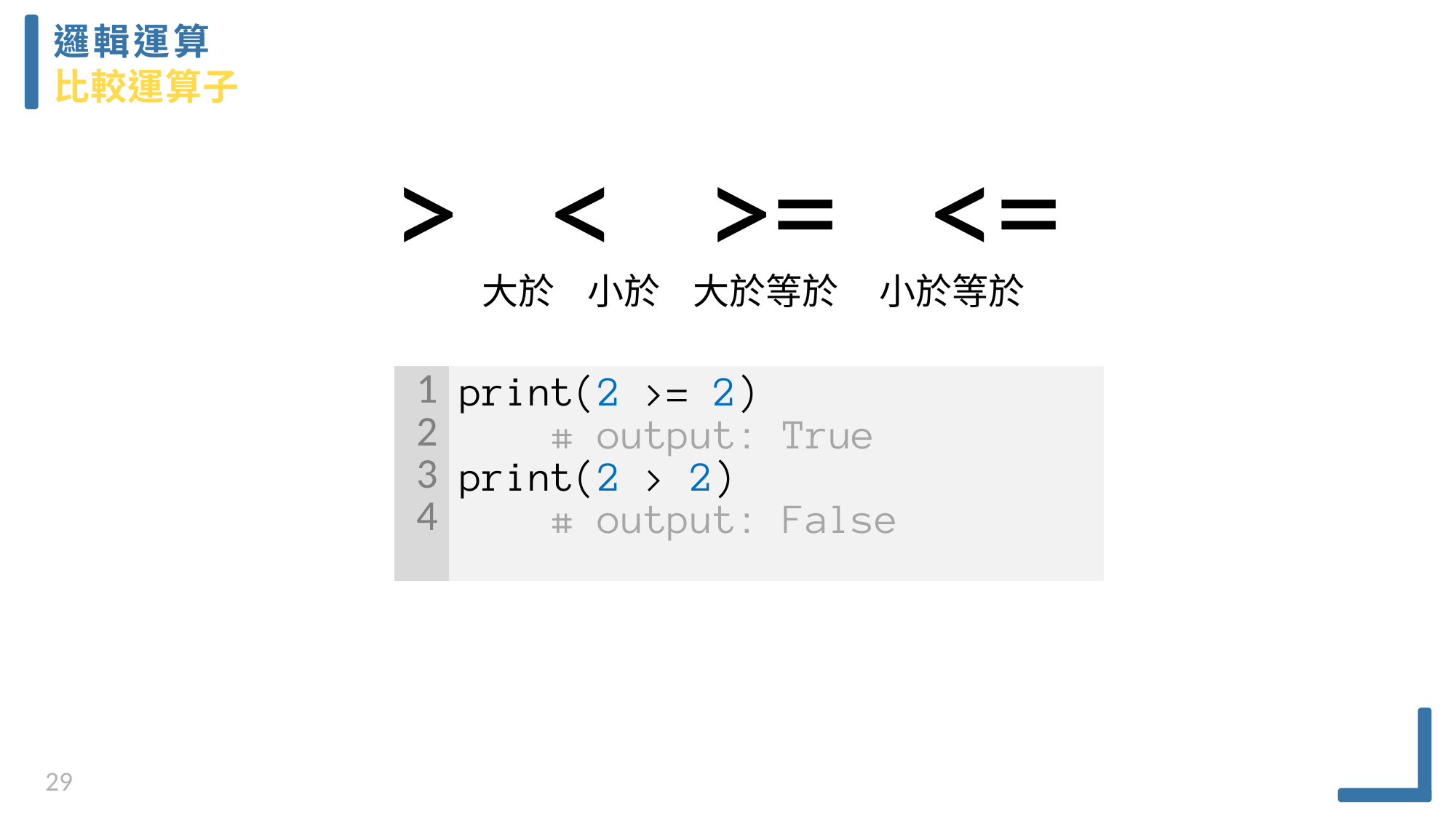

邏輯運算
比較運算子
>   <   >=   <=
 大於    小於    大於等於     小於等於
| 1 234 | print(2 >= 2) # output: True print(2 > 2) # output: False |
| --- | --- |

29